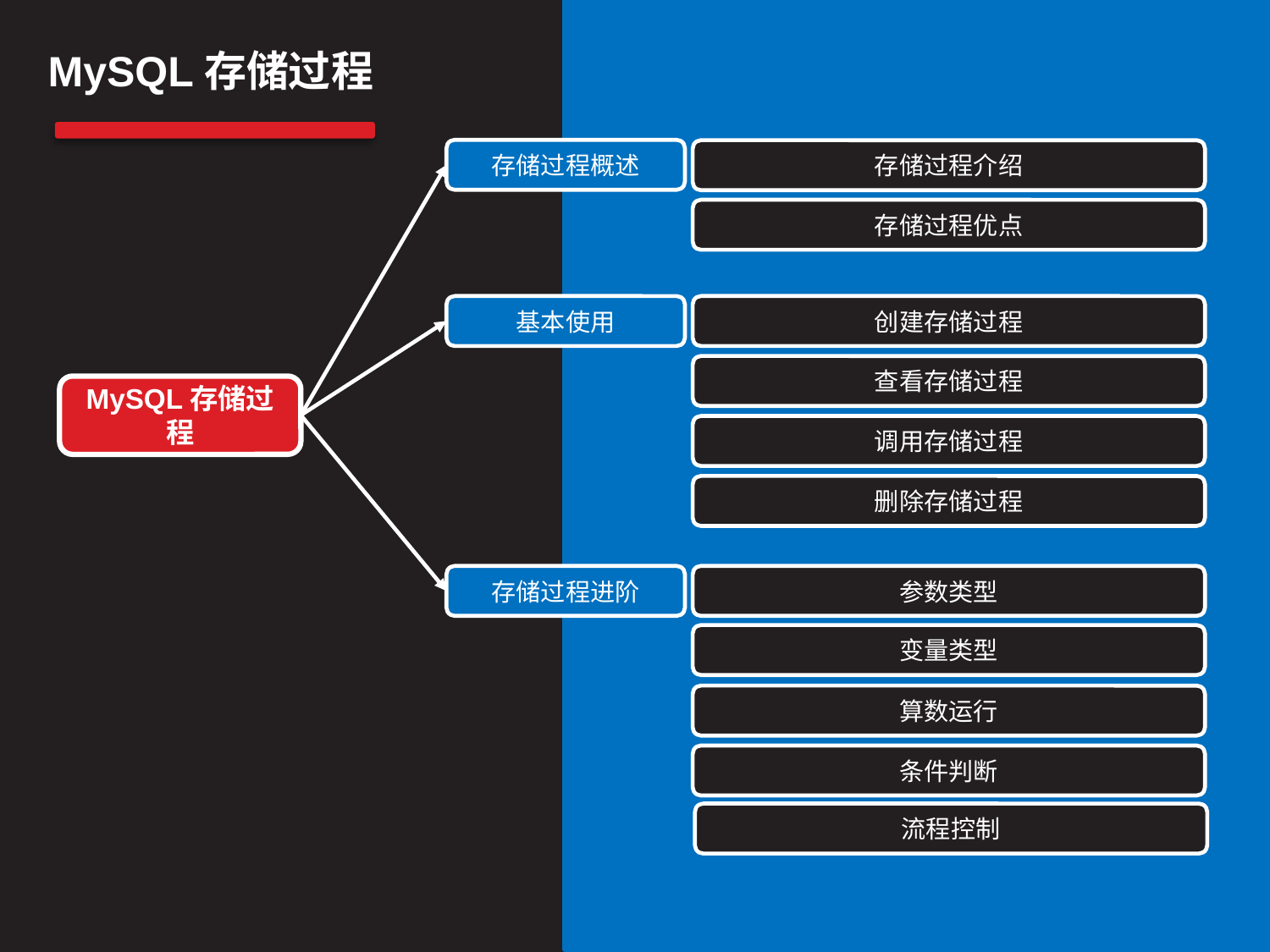

MySQL存储过程

存储过程概述
存储过程介绍
存储过程优点
基本使用
创建存储过程
查看存储过程
MySQL存储过程
调用存储过程
删除存储过程
存储过程进阶
参数类型
变量类型
算数运行
条件判断
流程控制